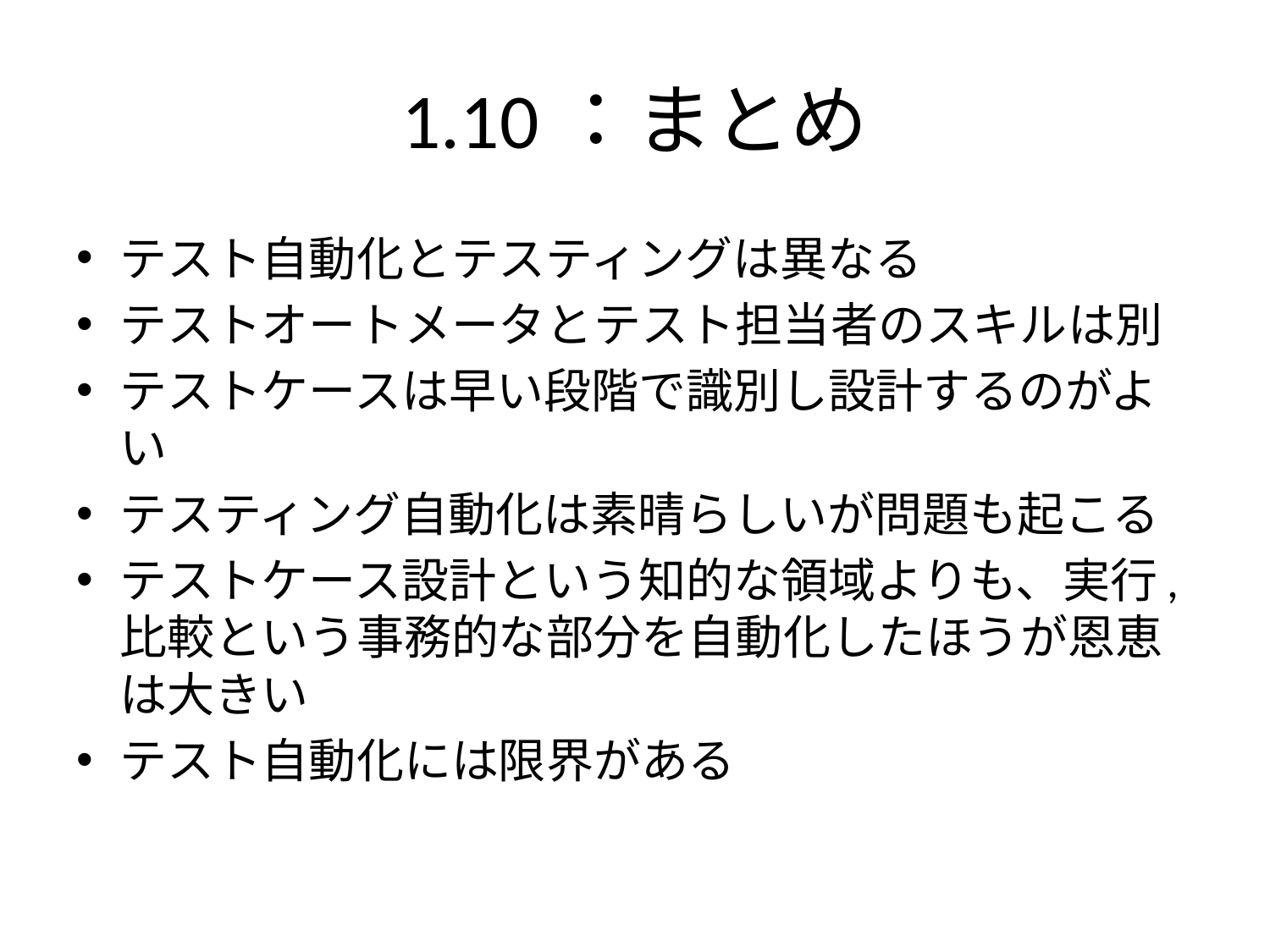

# 1.10：まとめ
テスト自動化とテスティングは異なる
テストオートメータとテスト担当者のスキルは別
テストケースは早い段階で識別し設計するのがよい
テスティング自動化は素晴らしいが問題も起こる
テストケース設計という知的な領域よりも、実行, 比較という事務的な部分を自動化したほうが恩恵は大きい
テスト自動化には限界がある